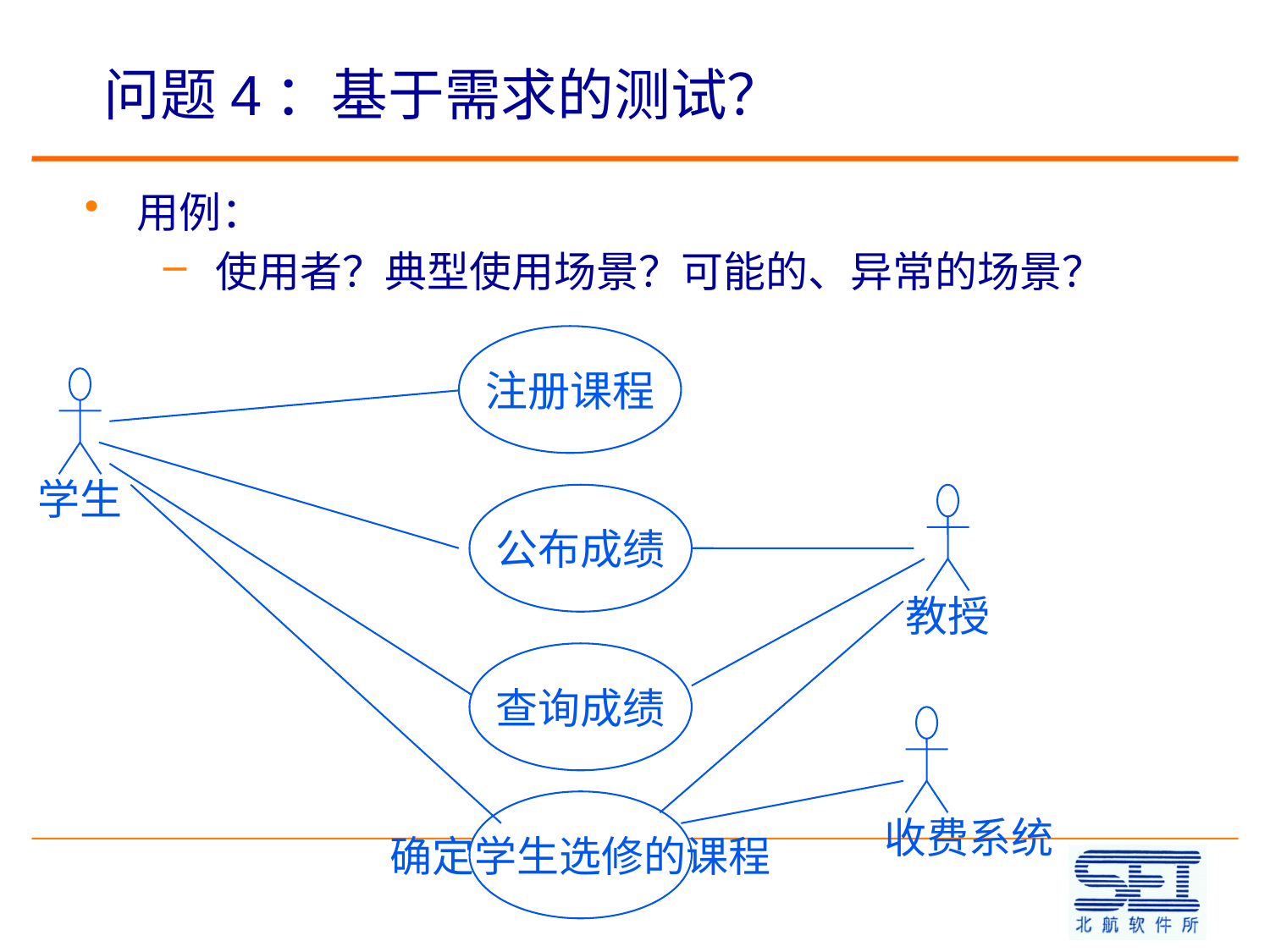

# 问题4：基于需求的测试？
用例：
使用者？典型使用场景？可能的、异常的场景？
注册课程

学生

公布成绩

教授

查询成绩

收费系统

确定学生选修的课程